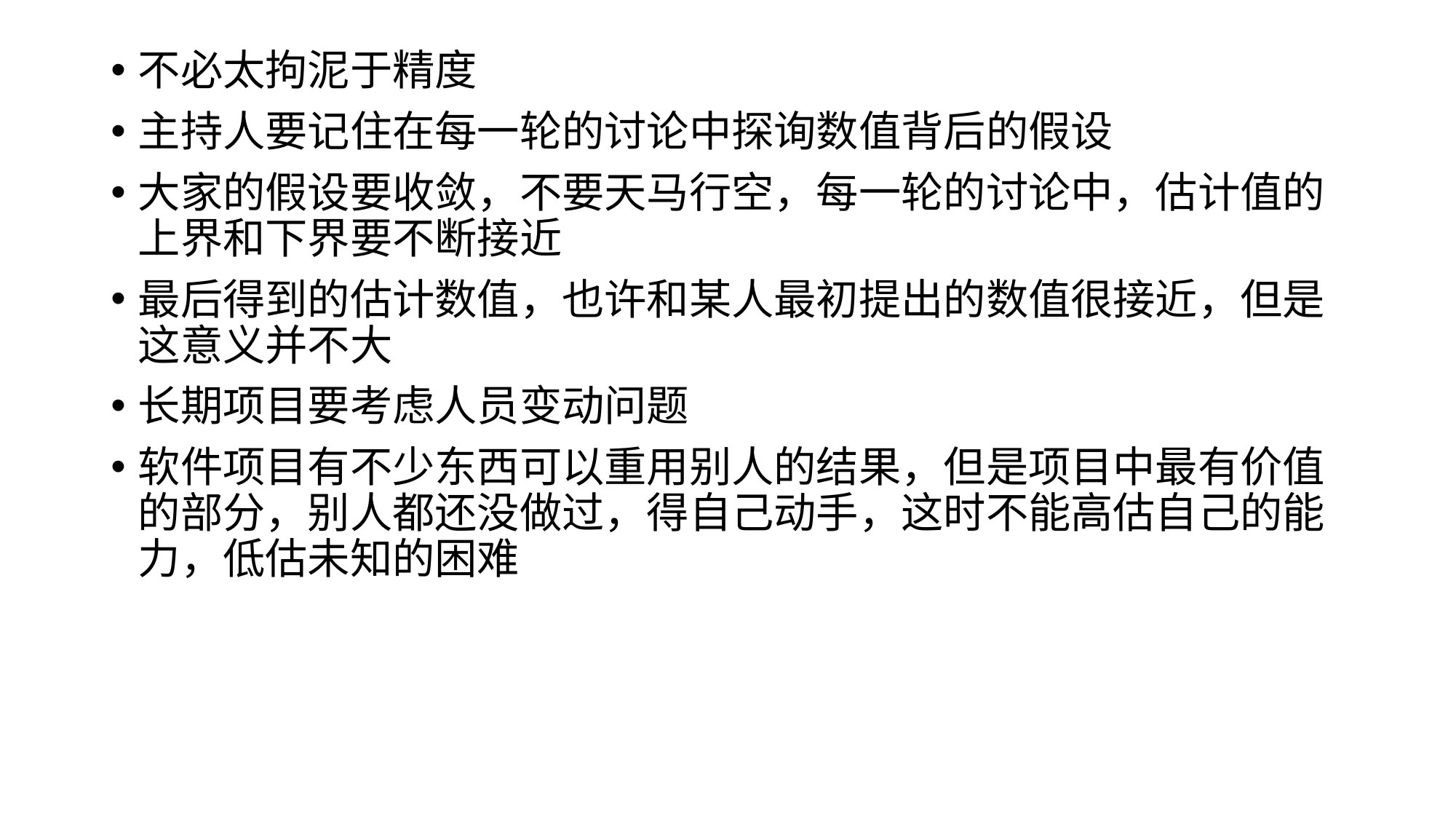

# 不必太拘泥于精度
主持人要记住在每一轮的讨论中探询数值背后的假设
大家的假设要收敛，不要天马行空，每一轮的讨论中，估计值的上界和下界要不断接近
最后得到的估计数值，也许和某人最初提出的数值很接近，但是这意义并不大
长期项目要考虑人员变动问题
软件项目有不少东西可以重用别人的结果，但是项目中最有价值的部分，别人都还没做过，得自己动手，这时不能高估自己的能力，低估未知的困难